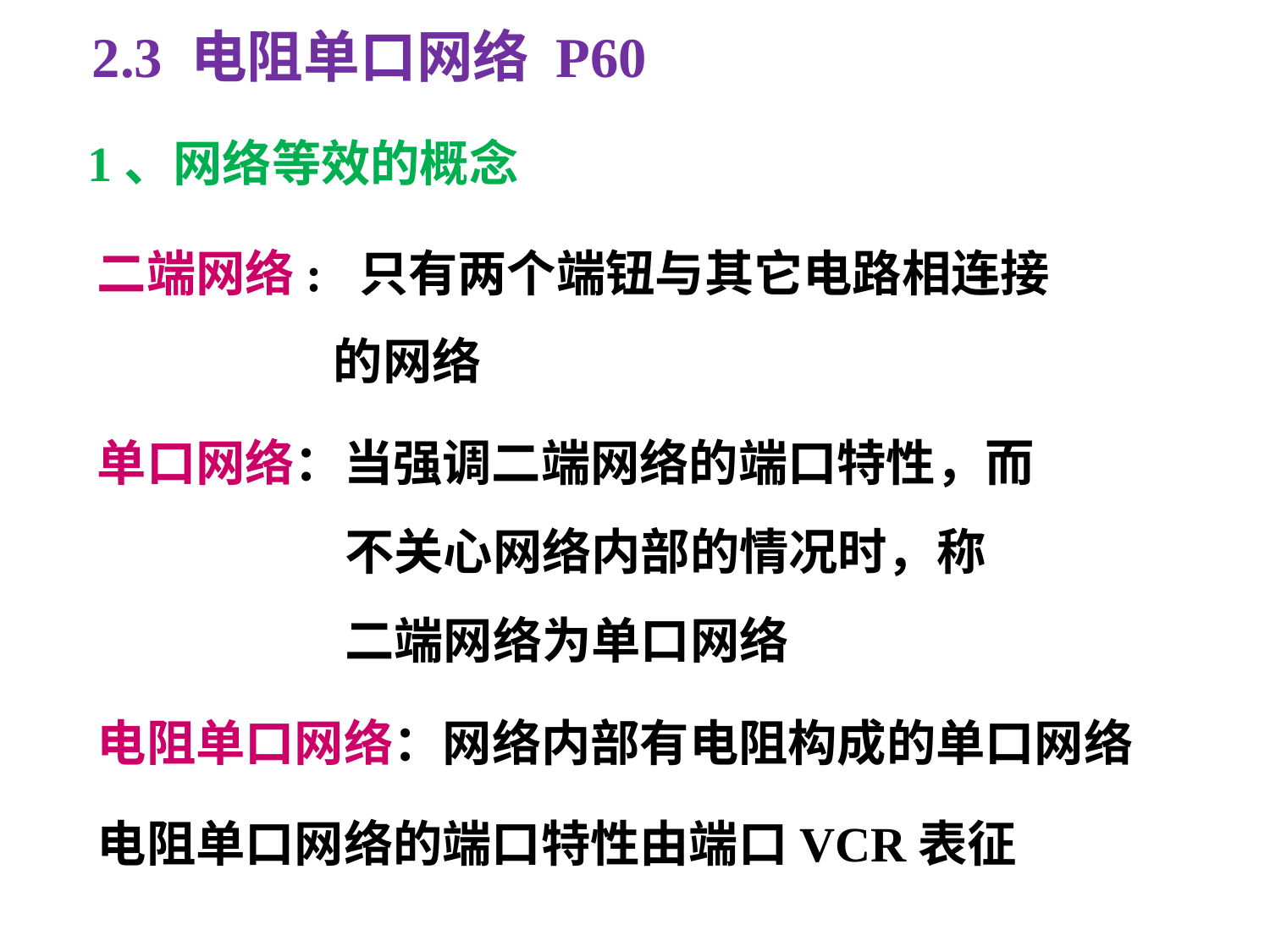

2.3 电阻单口网络 P60
1、网络等效的概念
二端网络:  只有两个端钮与其它电路相连接
                    的网络
单口网络：当强调二端网络的端口特性，而
                     不关心网络内部的情况时，称
                     二端网络为单口网络
电阻单口网络：网络内部有电阻构成的单口网络
电阻单口网络的端口特性由端口VCR表征